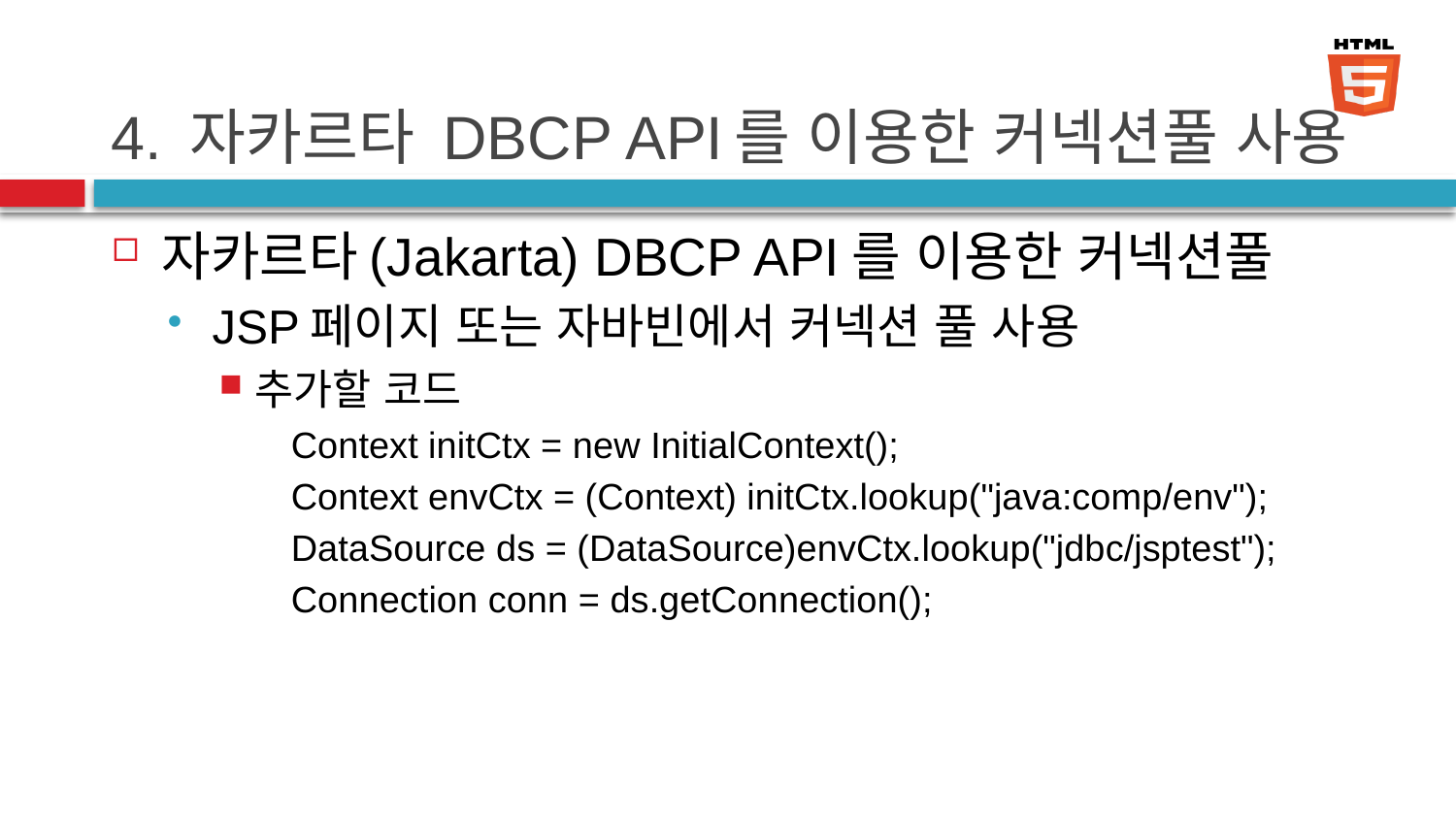

# 4. 자카르타 DBCP API를 이용한 커넥션풀 사용
자카르타(Jakarta) DBCP API를 이용한 커넥션풀
JSP페이지 또는 자바빈에서 커넥션 풀 사용
추가할 코드
Context initCtx = new InitialContext();
Context envCtx = (Context) initCtx.lookup("java:comp/env");
DataSource ds = (DataSource)envCtx.lookup("jdbc/jsptest");
Connection conn = ds.getConnection();